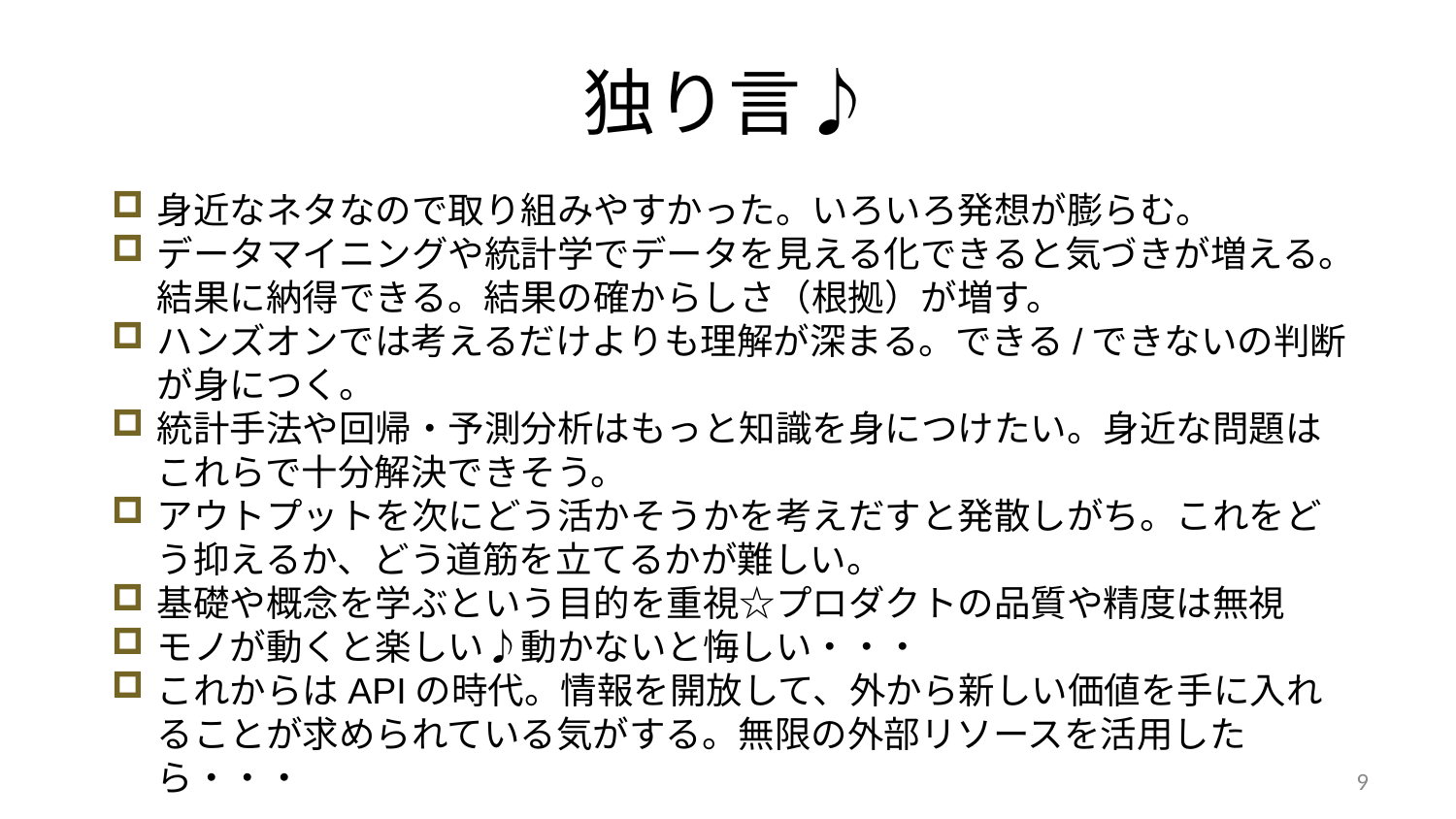

# 独り言♪
身近なネタなので取り組みやすかった。いろいろ発想が膨らむ。
データマイニングや統計学でデータを見える化できると気づきが増える。結果に納得できる。結果の確からしさ（根拠）が増す。
ハンズオンでは考えるだけよりも理解が深まる。できる/できないの判断が身につく。
統計手法や回帰・予測分析はもっと知識を身につけたい。身近な問題はこれらで十分解決できそう。
アウトプットを次にどう活かそうかを考えだすと発散しがち。これをどう抑えるか、どう道筋を立てるかが難しい。
基礎や概念を学ぶという目的を重視☆プロダクトの品質や精度は無視
モノが動くと楽しい♪動かないと悔しい・・・
これからはAPIの時代。情報を開放して、外から新しい価値を手に入れることが求められている気がする。無限の外部リソースを活用したら・・・
9